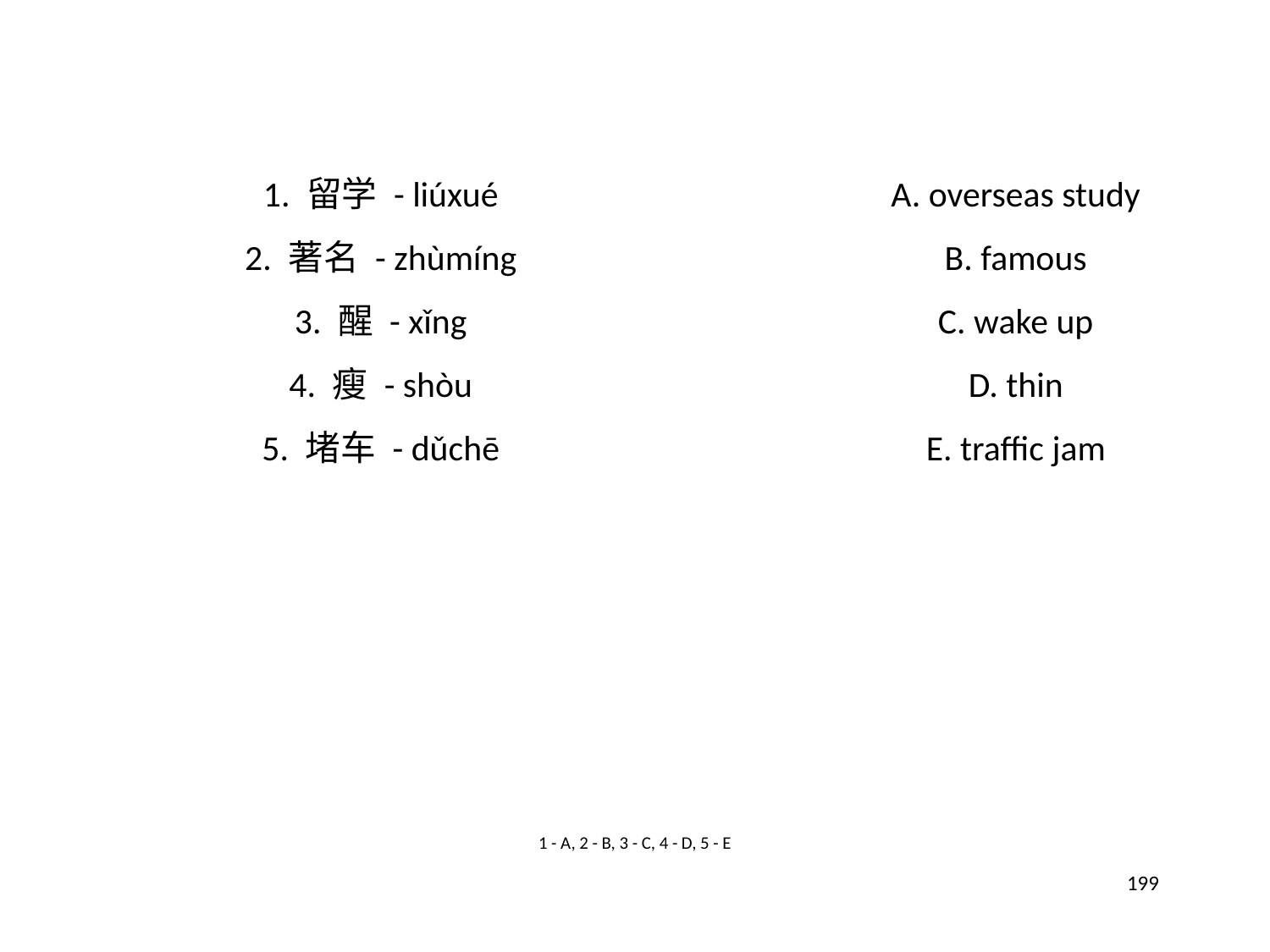

1. 留学 - liúxué

A. overseas study

2. 著名 - zhùmíng

B. famous

3. 醒 - xǐng

C. wake up

4. 瘦 - shòu

D. thin

5. 堵车 - dǔchē

E. traffic jam
1 - A, 2 - B, 3 - C, 4 - D, 5 - E

199